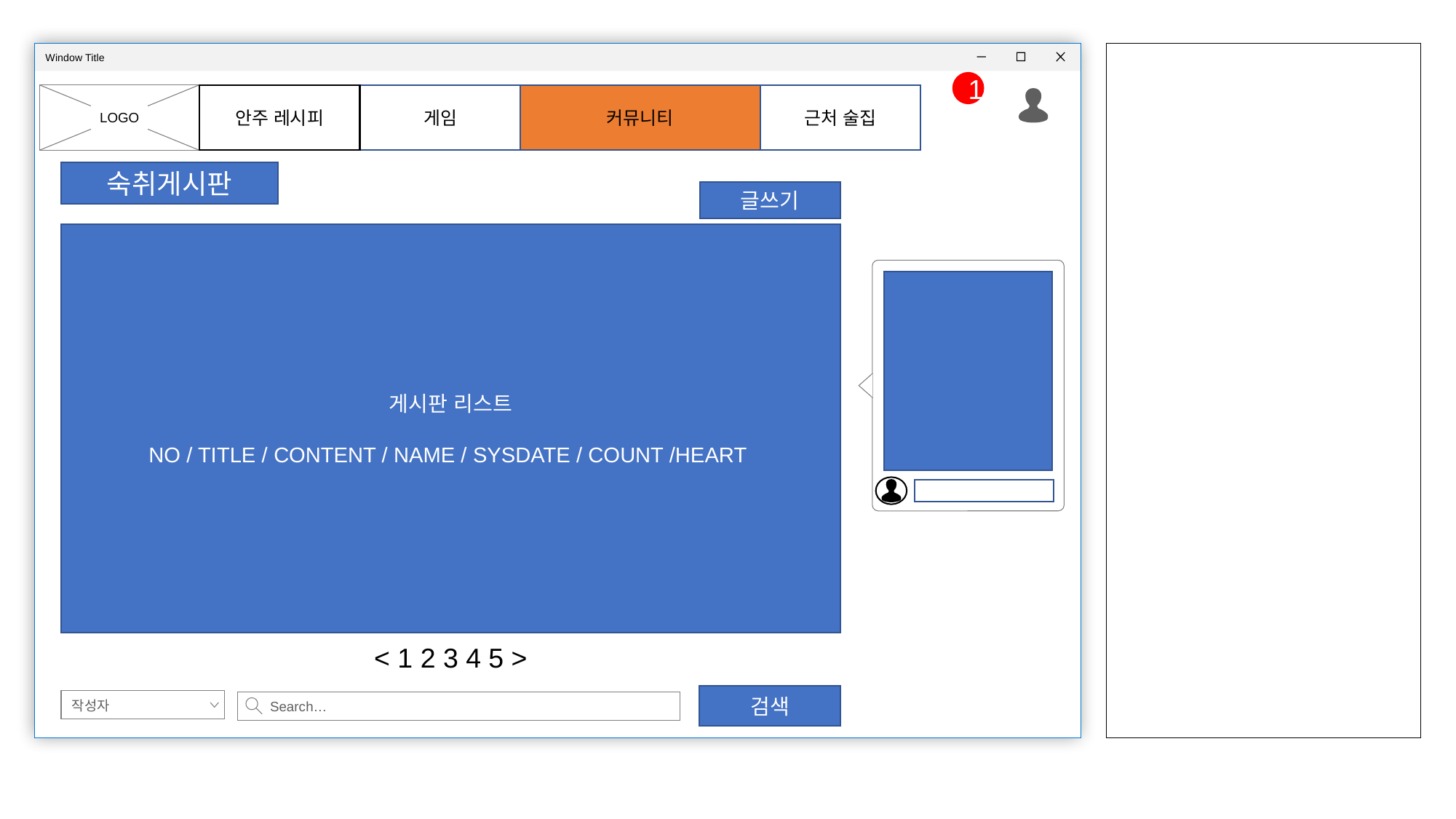

1
커뮤니티
근처 술집

LOGO
안주 레시피
게임
커뮤니티

숙취게시판
글쓰기
게시판 리스트

NO / TITLE / CONTENT / NAME / SYSDATE / COUNT /HEART

< 1 2 3 4 5 >
작성자

Search…

검색